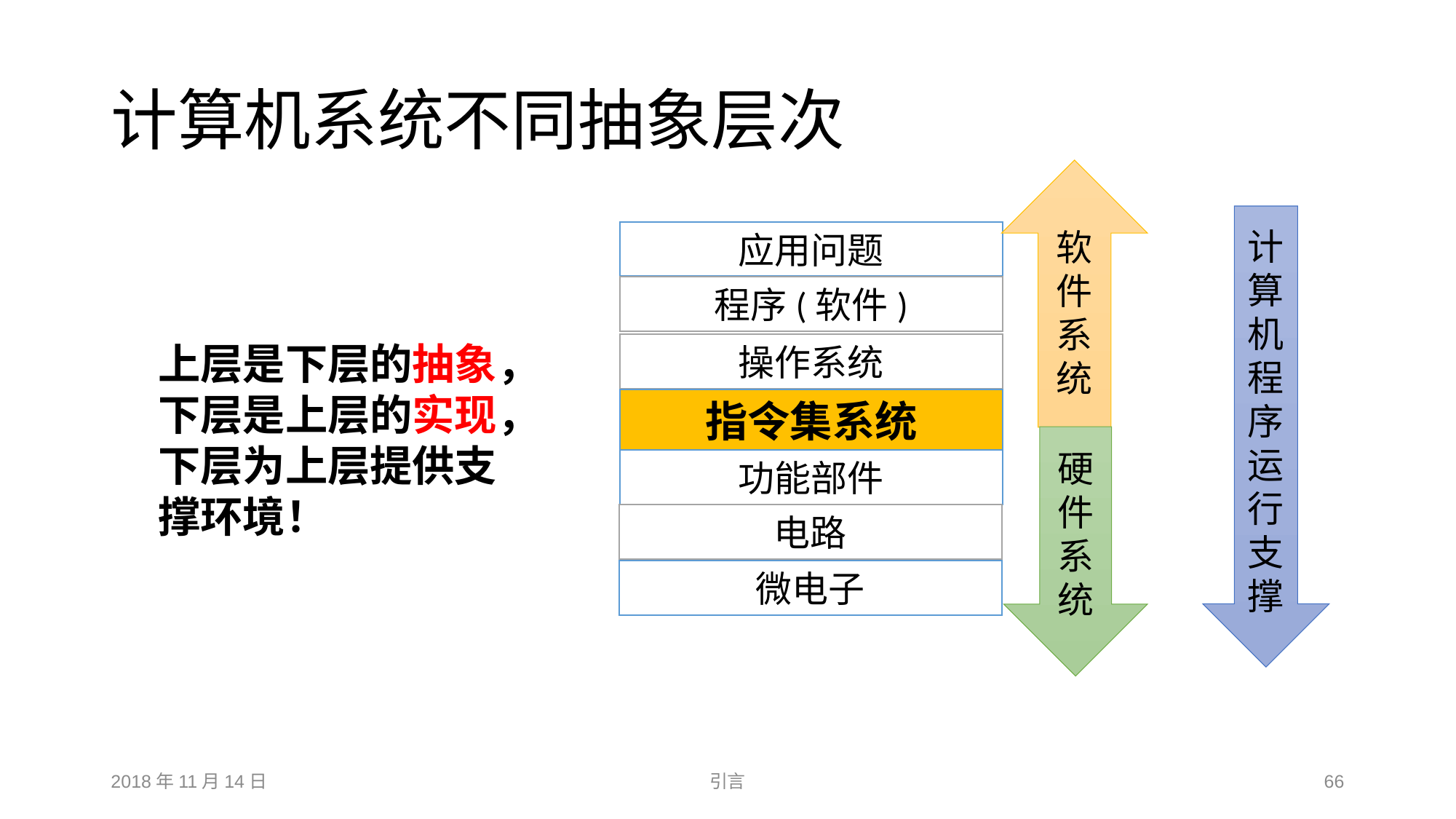

# 计算机系统不同抽象层次
软件系统
计算机程序运行支撑
应用问题
程序(软件)
上层是下层的抽象，下层是上层的实现，
下层为上层提供支撑环境！
操作系统
指令集系统
硬件系统
功能部件
电路
微电子
2018年11月14日
引言
66